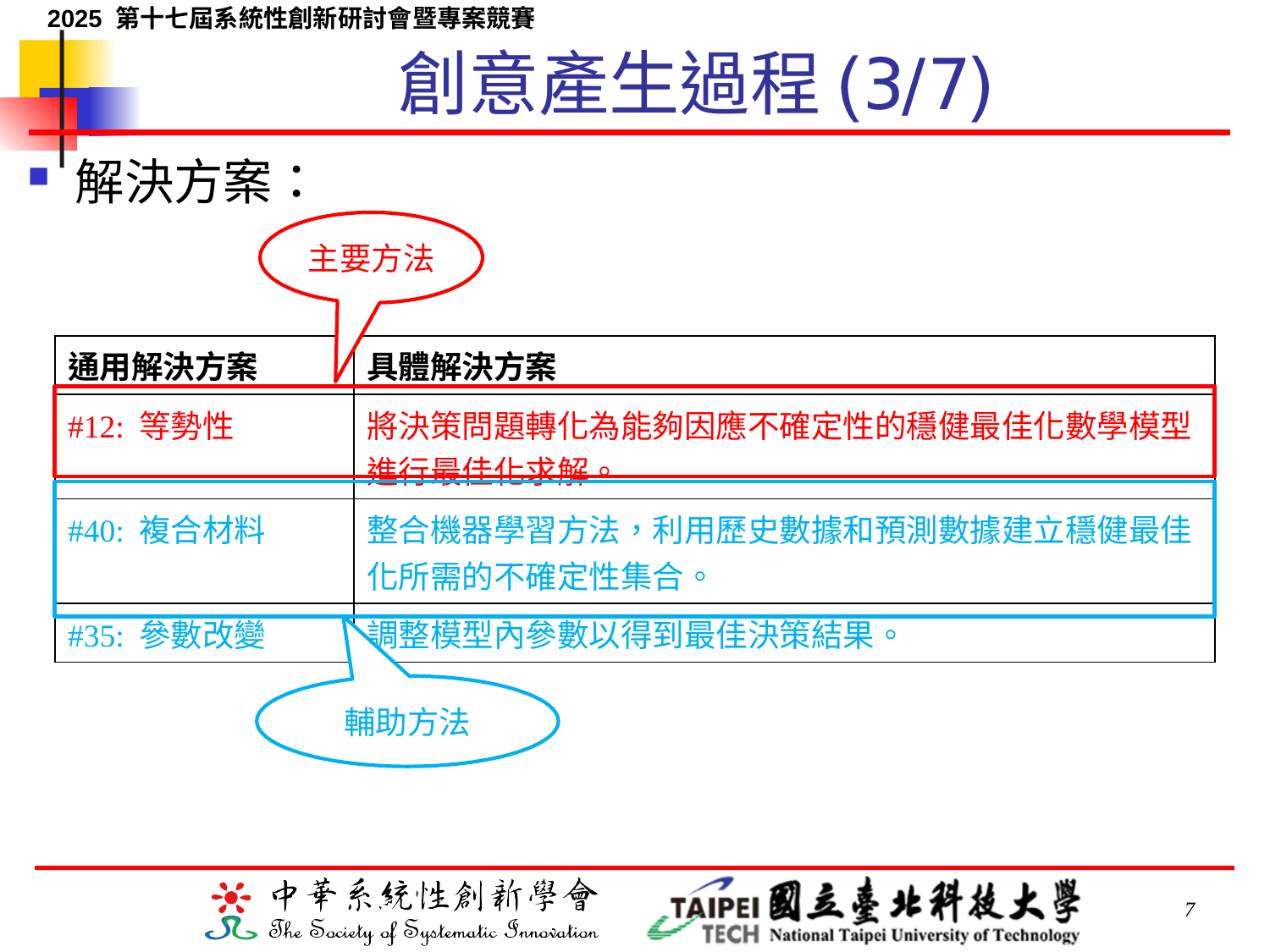

# 創意產生過程(3/7)
解決方案：
主要方法
| 通用解決方案 | 具體解決方案 |
| --- | --- |
| #12: 等勢性 | 將決策問題轉化為能夠因應不確定性的穩健最佳化數學模型進行最佳化求解。 |
| #40: 複合材料 | 整合機器學習方法，利用歷史數據和預測數據建立穩健最佳化所需的不確定性集合。 |
| #35: 參數改變 | 調整模型內參數以得到最佳決策結果。 |

輔助方法